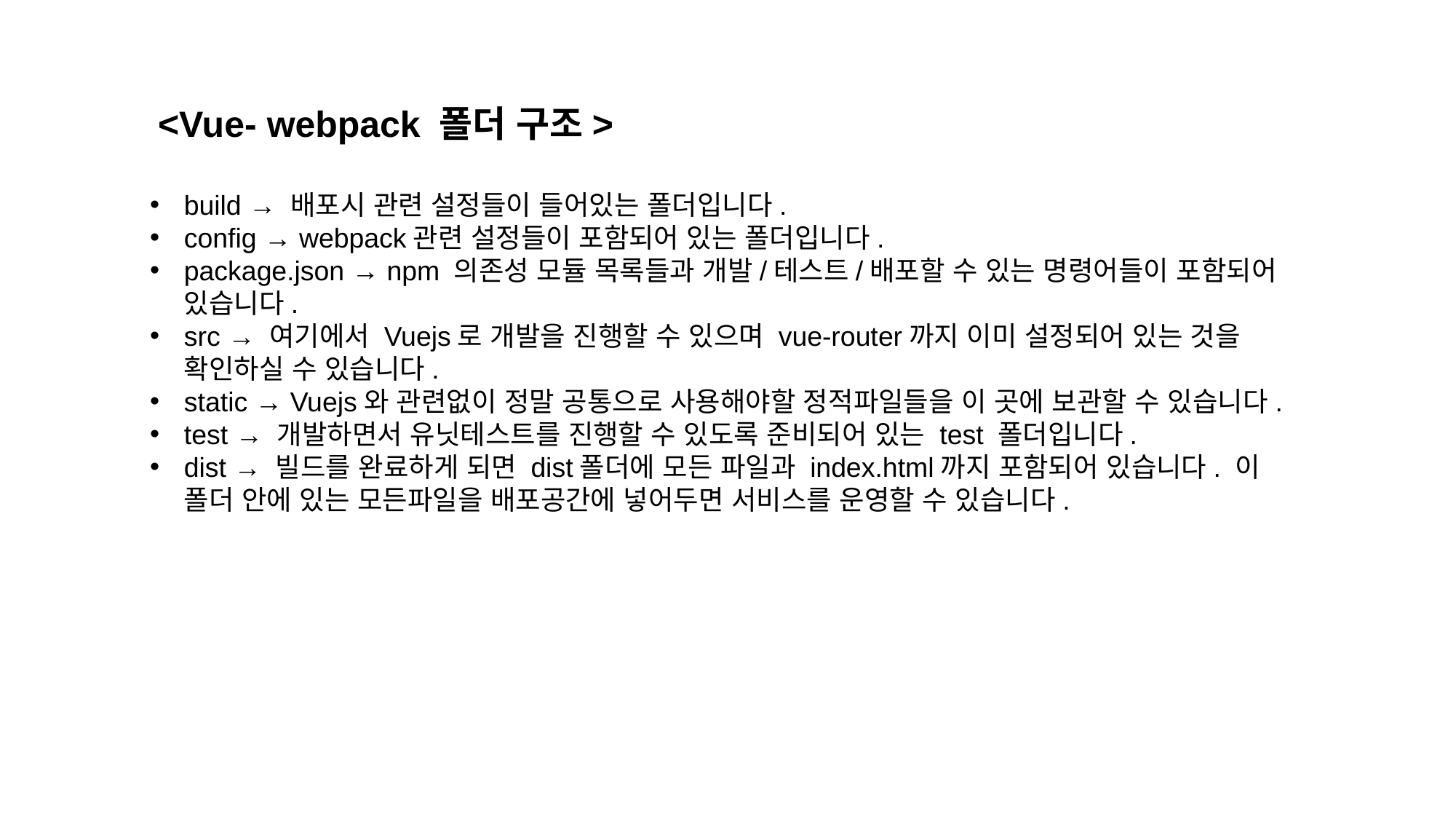

<Vue- webpack 폴더 구조>
build → 배포시 관련 설정들이 들어있는 폴더입니다.
config → webpack관련 설정들이 포함되어 있는 폴더입니다.
package.json → npm 의존성 모듈 목록들과 개발/테스트/배포할 수 있는 명령어들이 포함되어 있습니다.
src → 여기에서 Vuejs로 개발을 진행할 수 있으며 vue-router까지 이미 설정되어 있는 것을 확인하실 수 있습니다.
static → Vuejs와 관련없이 정말 공통으로 사용해야할 정적파일들을 이 곳에 보관할 수 있습니다.
test → 개발하면서 유닛테스트를 진행할 수 있도록 준비되어 있는 test 폴더입니다.
dist → 빌드를 완료하게 되면 dist폴더에 모든 파일과 index.html까지 포함되어 있습니다. 이 폴더 안에 있는 모든파일을 배포공간에 넣어두면 서비스를 운영할 수 있습니다.